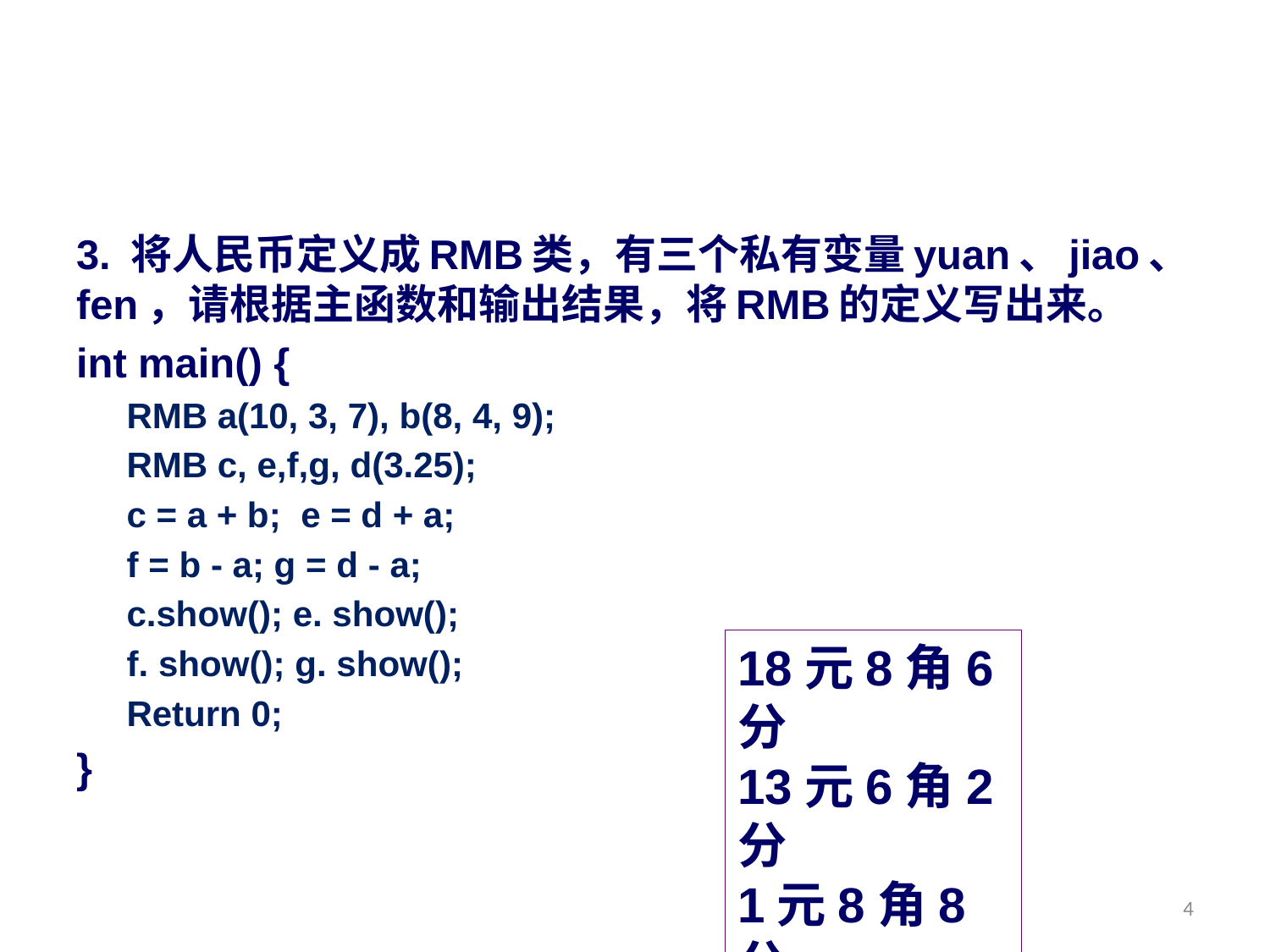

#
3. 将人民币定义成RMB类，有三个私有变量yuan、jiao、fen，请根据主函数和输出结果，将RMB的定义写出来。
int main() {
RMB a(10, 3, 7), b(8, 4, 9);
RMB c, e,f,g, d(3.25);
c = a + b;  e = d + a;
f = b - a; g = d - a;
c.show(); e. show();
f. show(); g. show();
Return 0;
}
18元8角6分
13元6角2分
1元8角8分
7元1角2分
4